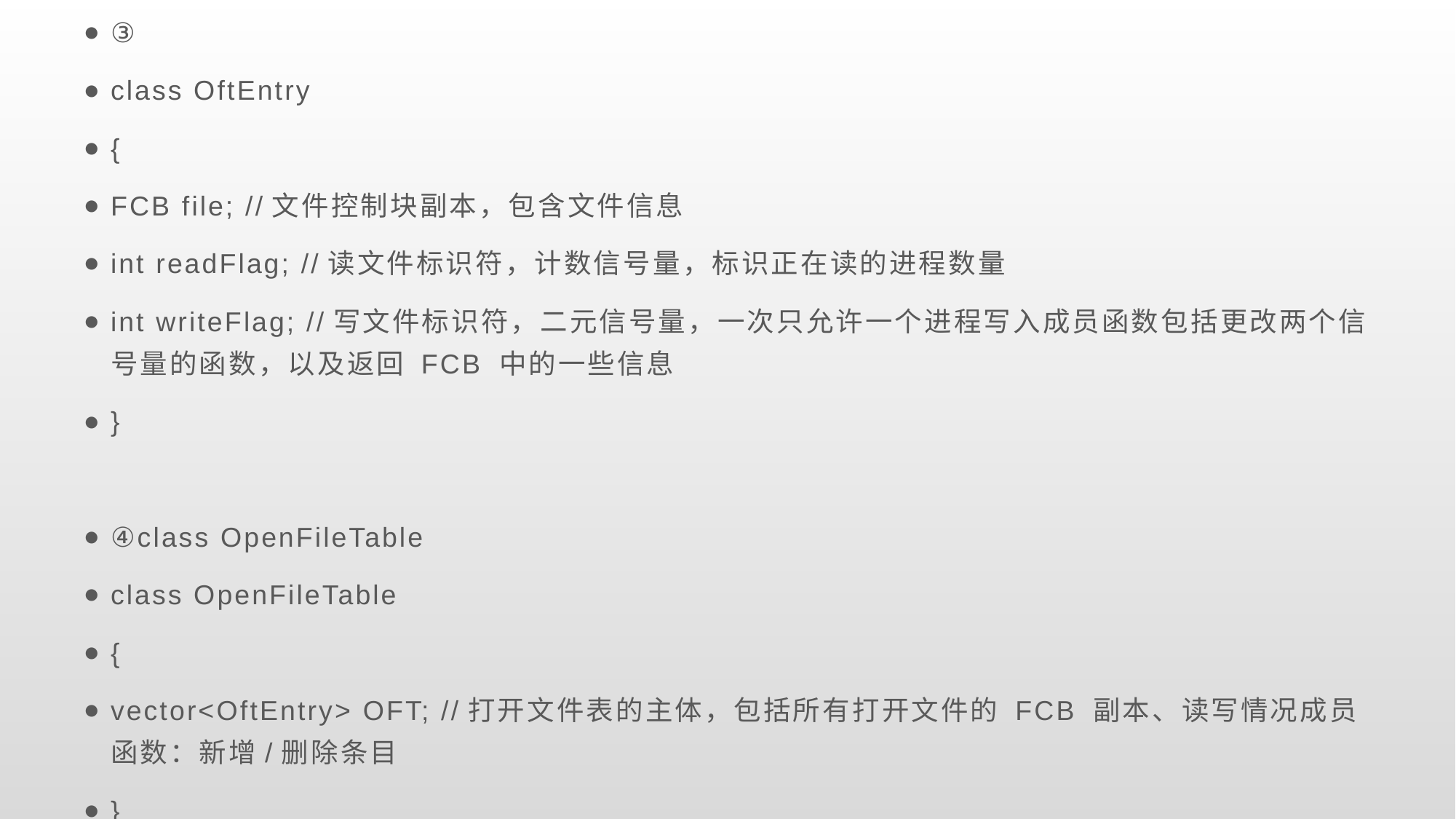

③
class OftEntry
{
FCB file; //文件控制块副本，包含文件信息
int readFlag; //读文件标识符，计数信号量，标识正在读的进程数量
int writeFlag; //写文件标识符，二元信号量，一次只允许一个进程写入成员函数包括更改两个信号量的函数，以及返回 FCB 中的一些信息
}

④class OpenFileTable
class OpenFileTable
{
vector<OftEntry> OFT; //打开文件表的主体，包括所有打开文件的 FCB 副本、读写情况成员函数：新增/删除条目
}